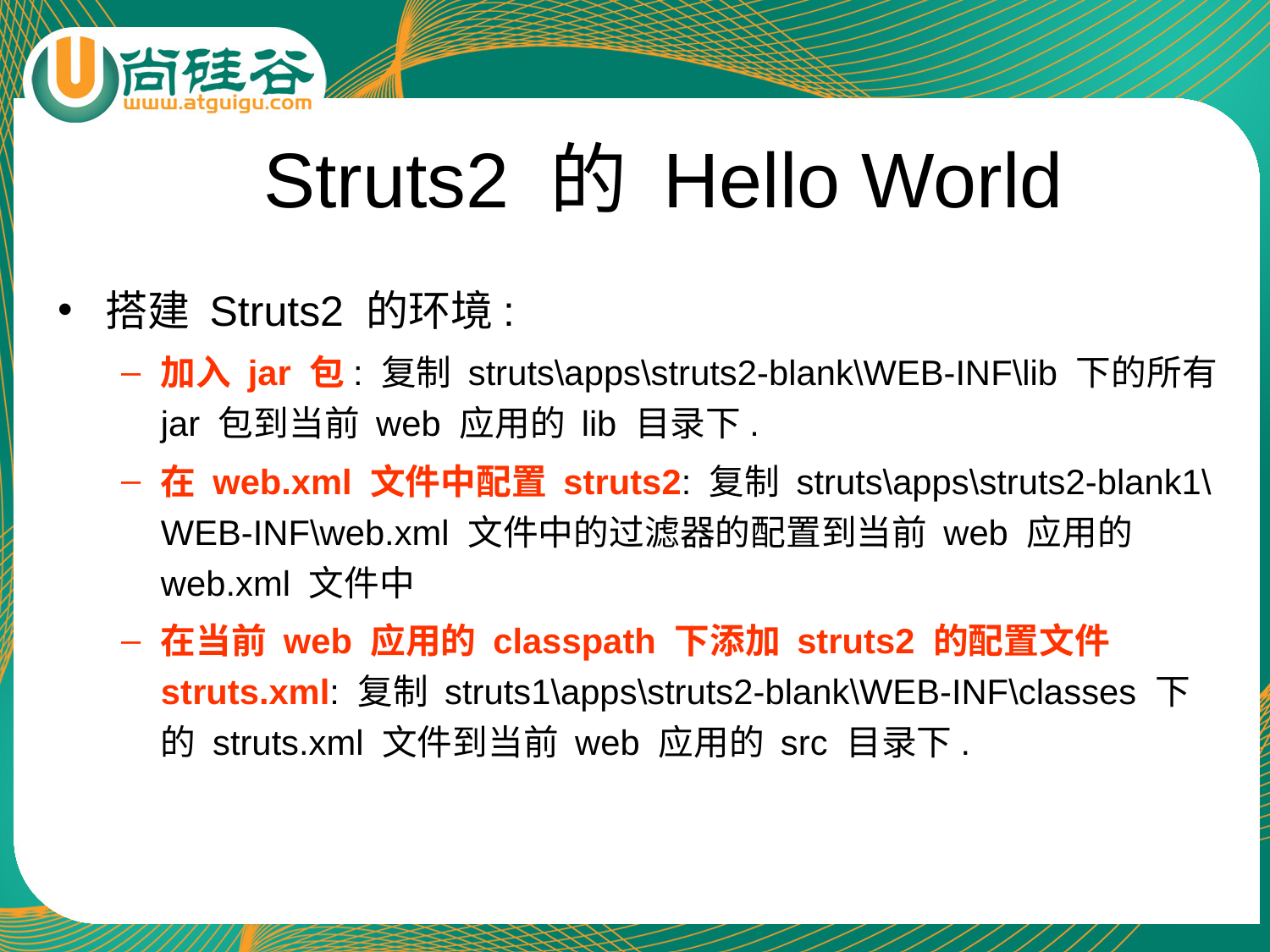

# Struts2 的 Hello World
搭建 Struts2 的环境:
加入 jar 包: 复制 struts\apps\struts2-blank\WEB-INF\lib 下的所有 jar 包到当前 web 应用的 lib 目录下.
在 web.xml 文件中配置 struts2: 复制 struts\apps\struts2-blank1\WEB-INF\web.xml 文件中的过滤器的配置到当前 web 应用的 web.xml 文件中
在当前 web 应用的 classpath 下添加 struts2 的配置文件 struts.xml: 复制 struts1\apps\struts2-blank\WEB-INF\classes 下的 struts.xml 文件到当前 web 应用的 src 目录下.